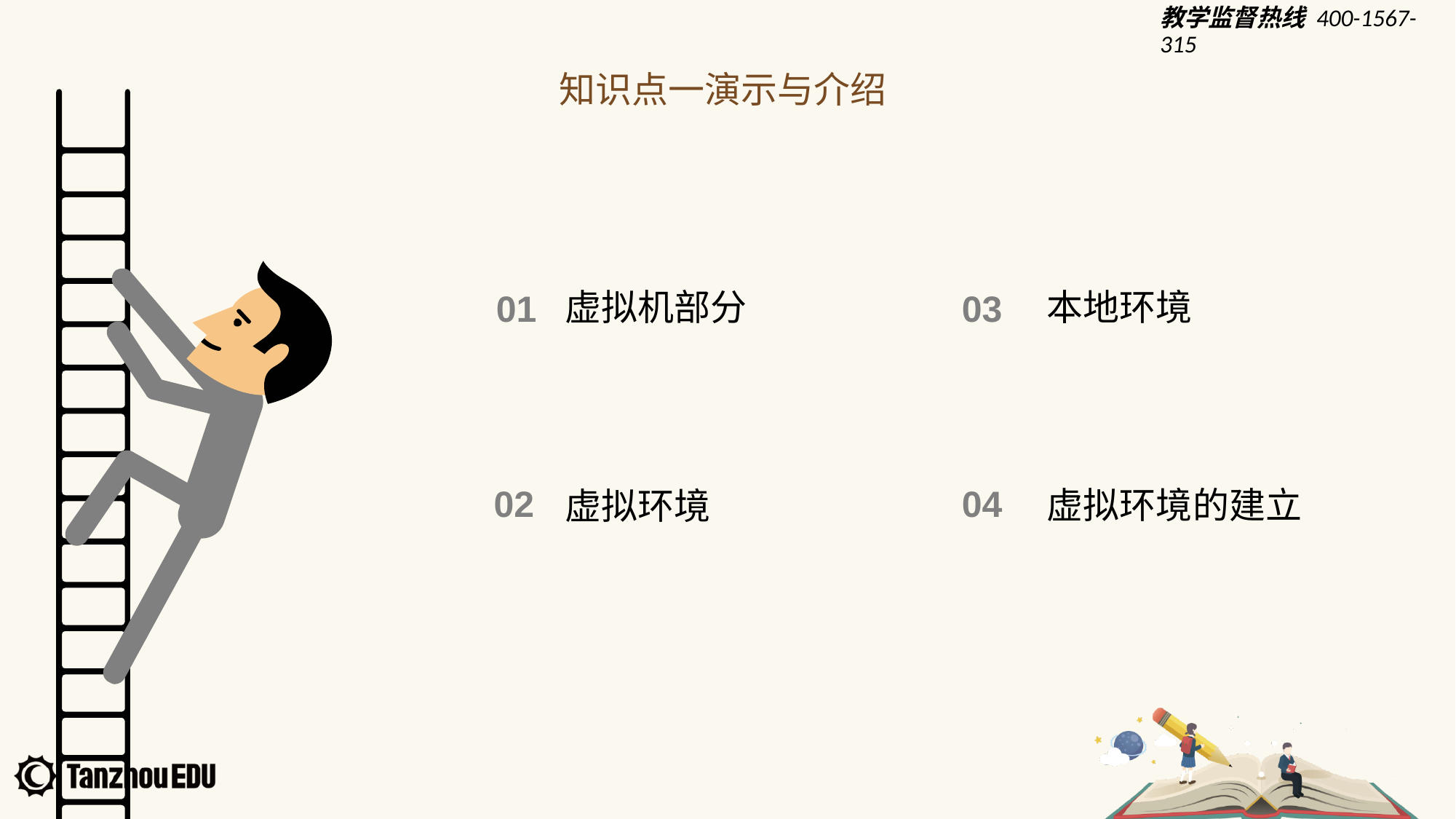

知识点一演示与介绍

虚拟机部分
本地环境
01
03
02
虚拟环境的建立
虚拟环境
04